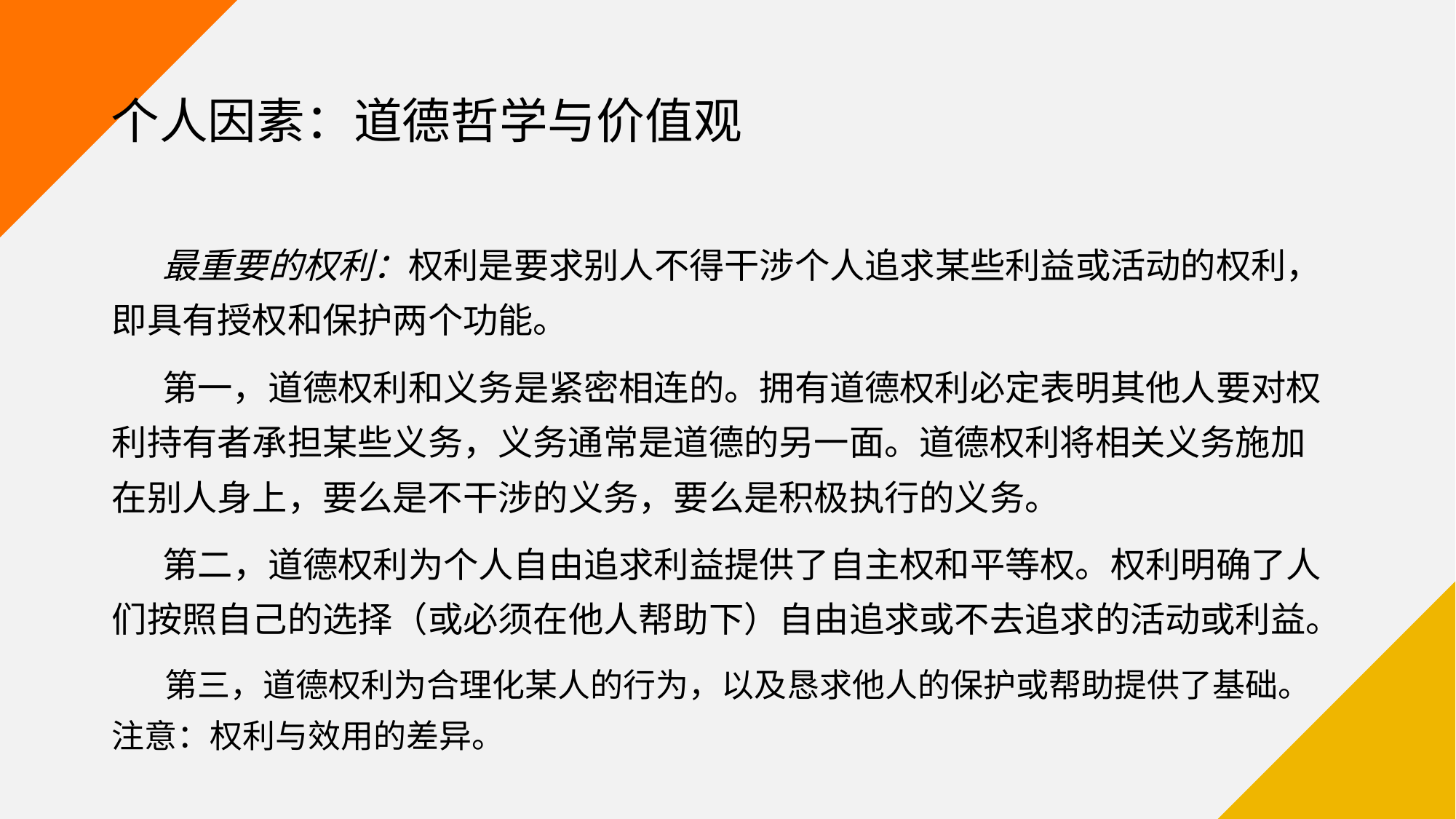

# 个人因素：道德哲学与价值观
         最重要的权利：权利是要求别人不得干涉个人追求某些利益或活动的权利，即具有授权和保护两个功能。
         第一，道德权利和义务是紧密相连的。拥有道德权利必定表明其他人要对权利持有者承担某些义务，义务通常是道德的另一面。道德权利将相关义务施加在别人身上，要么是不干涉的义务，要么是积极执行的义务。
         第二，道德权利为个人自由追求利益提供了自主权和平等权。权利明确了人们按照自己的选择（或必须在他人帮助下）自由追求或不去追求的活动或利益。
          第三，道德权利为合理化某人的行为，以及恳求他人的保护或帮助提供了基础。注意：权利与效用的差异。